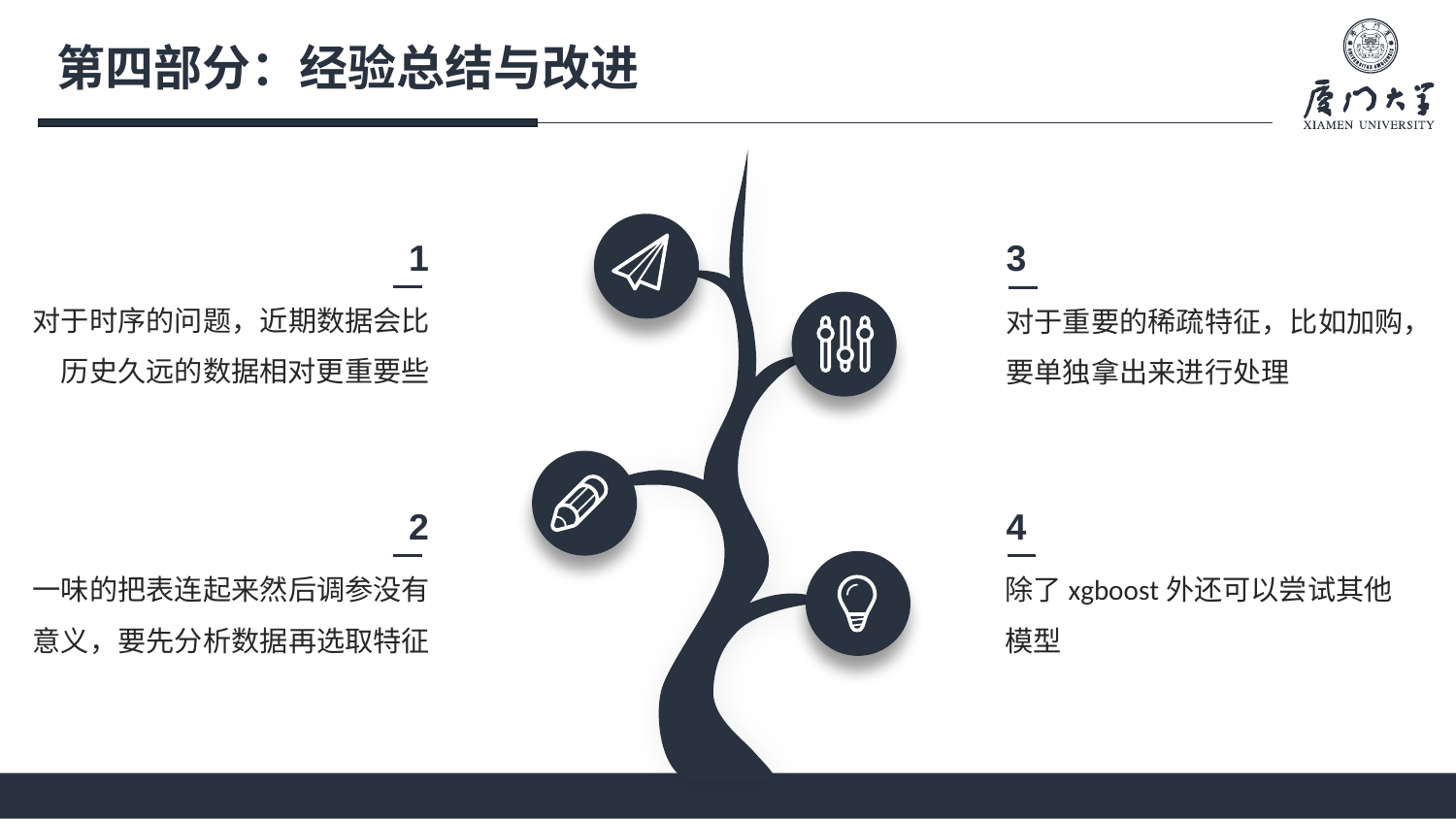

第四部分：经验总结与改进

1
3

对于时序的问题，近期数据会比历史久远的数据相对更重要些
对于重要的稀疏特征，比如加购，要单独拿出来进行处理

2

4
一味的把表连起来然后调参没有意义，要先分析数据再选取特征
除了xgboost外还可以尝试其他模型